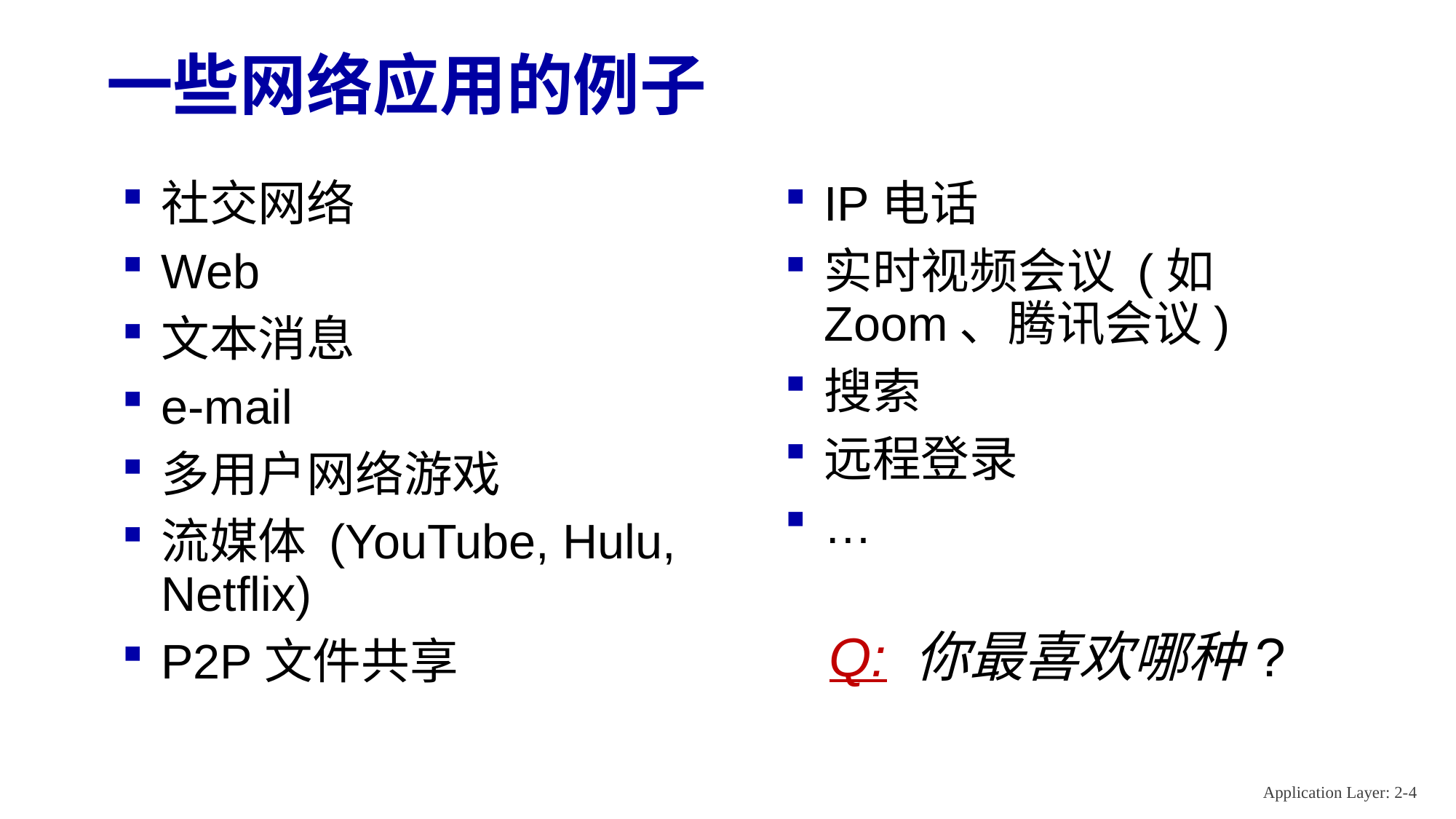

# 一些网络应用的例子
社交网络
Web
文本消息
e-mail
多用户网络游戏
流媒体 (YouTube, Hulu, Netflix)
P2P文件共享

IP电话
实时视频会议 (如Zoom、腾讯会议)
搜索
远程登录
…

Q: 你最喜欢哪种?
Application Layer: 2-4